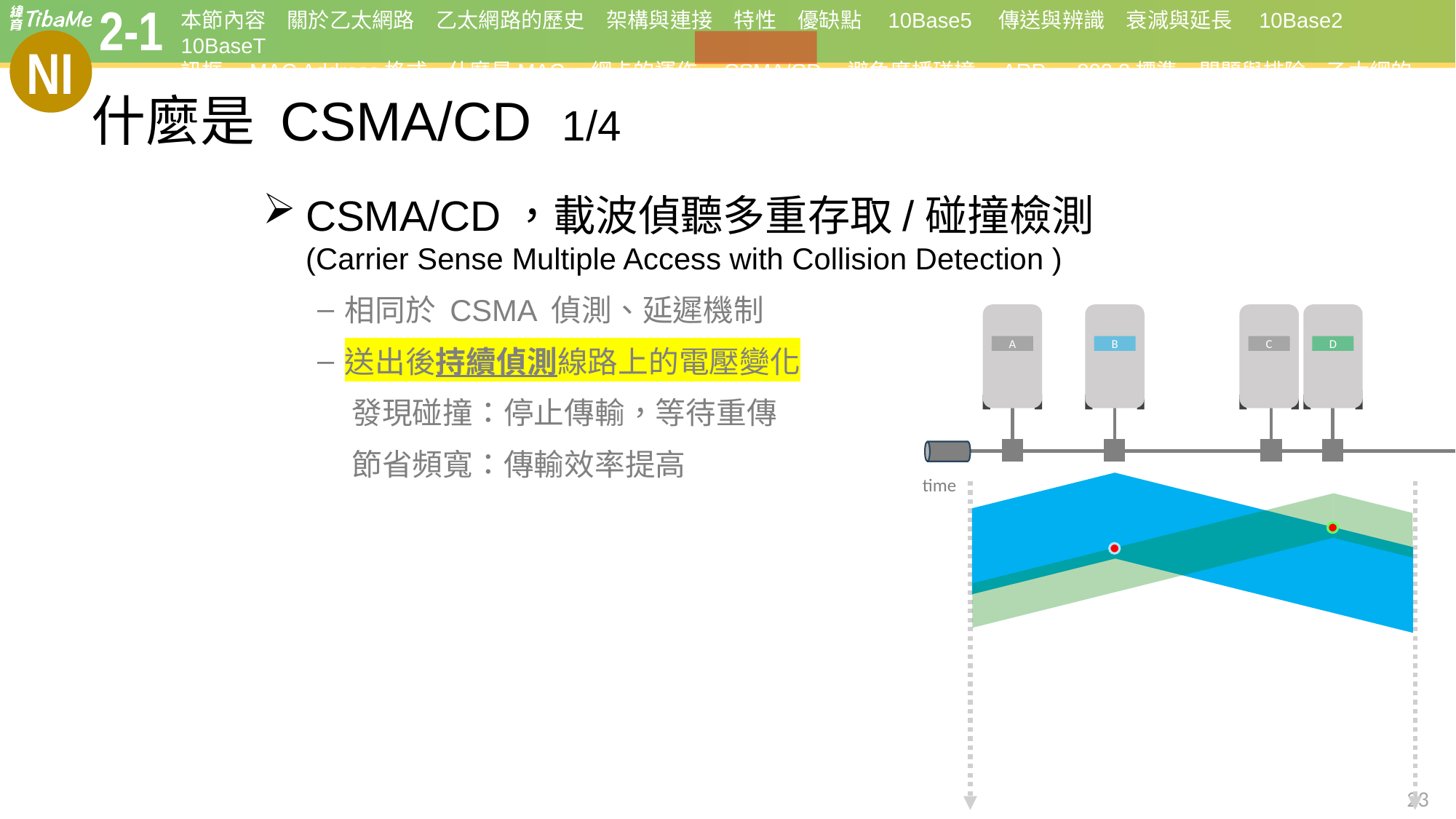

# 什麼是 CSMA/CD  1/4
CSMA/CD，載波偵聽多重存取/碰撞檢測
(Carrier Sense Multiple Access with Collision Detection )
相同於 CSMA 偵測、延遲機制
送出後持續偵測線路上的電壓變化
    發現碰撞：停止傳輸，等待重傳
    節省頻寬：傳輸效率提高

A

B

C

D

time